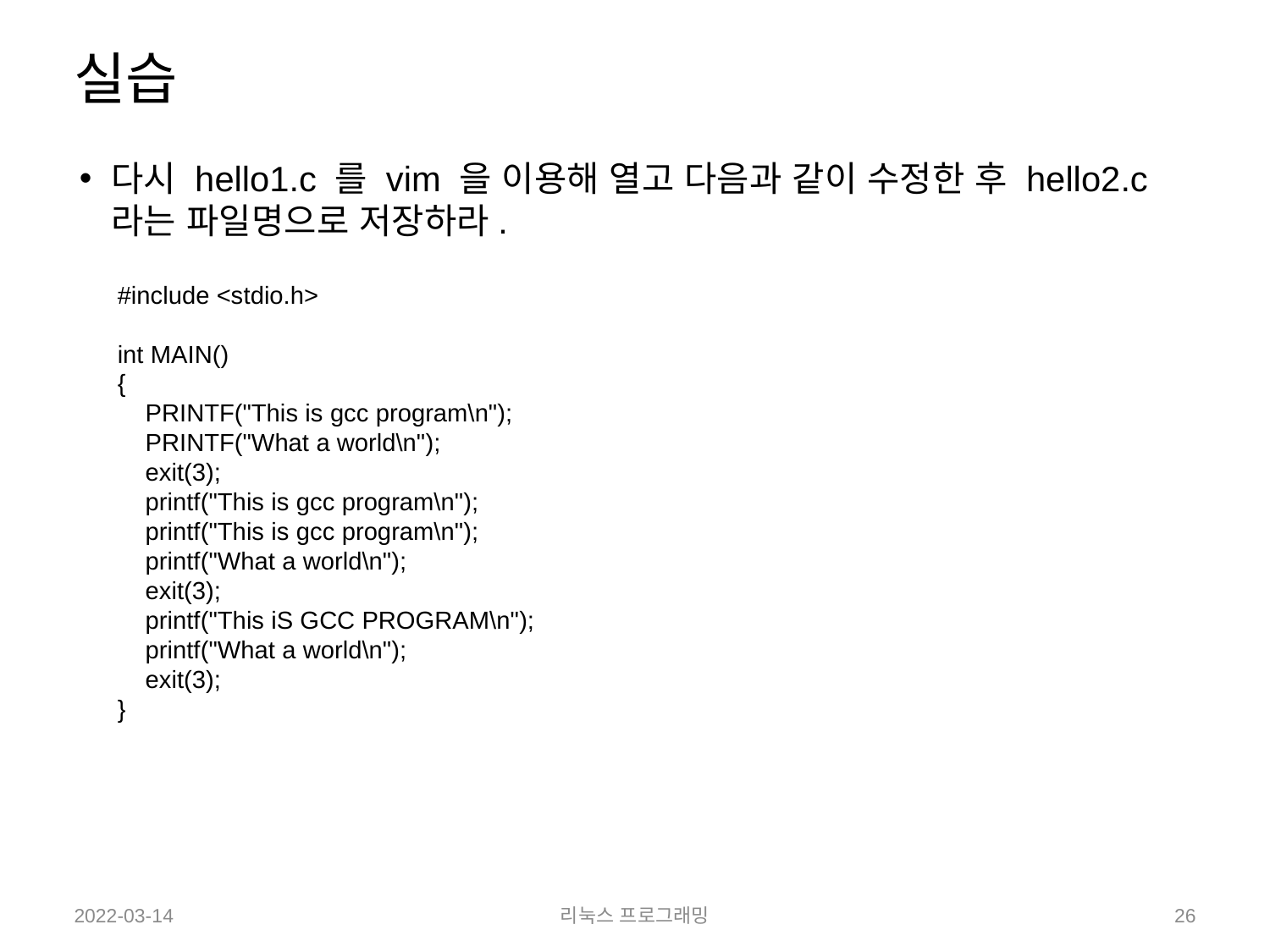

# 실습
다시 hello1.c 를 vim 을 이용해 열고 다음과 같이 수정한 후 hello2.c 라는 파일명으로 저장하라.

#include <stdio.h>

int MAIN()
{
    PRINTF("This is gcc program\n");
    PRINTF("What a world\n");
    exit(3);
    printf("This is gcc program\n");
    printf("This is gcc program\n");
    printf("What a world\n");
    exit(3);
    printf("This iS GCC PROGRAM\n");
    printf("What a world\n");
    exit(3);
}
2022-03-14
리눅스 프로그래밍
26